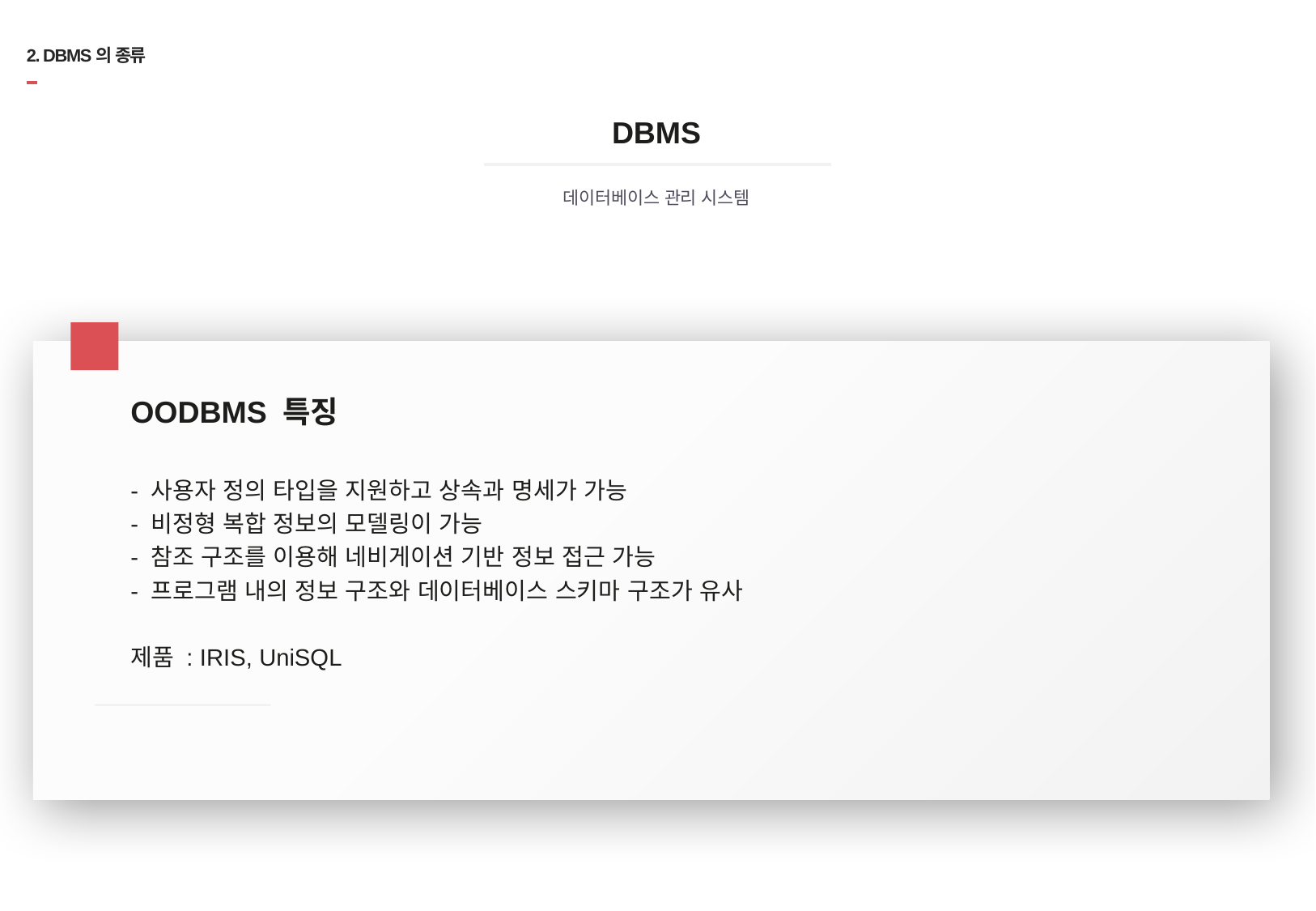

# 2. DBMS의 종류
DBMS
데이터베이스 관리 시스템
02

OODBMS 특징
- 사용자 정의 타입을 지원하고 상속과 명세가 가능
- 비정형 복합 정보의 모델링이 가능
- 참조 구조를 이용해 네비게이션 기반 정보 접근 가능
- 프로그램 내의 정보 구조와 데이터베이스 스키마 구조가 유사

제품 : IRIS, UniSQL